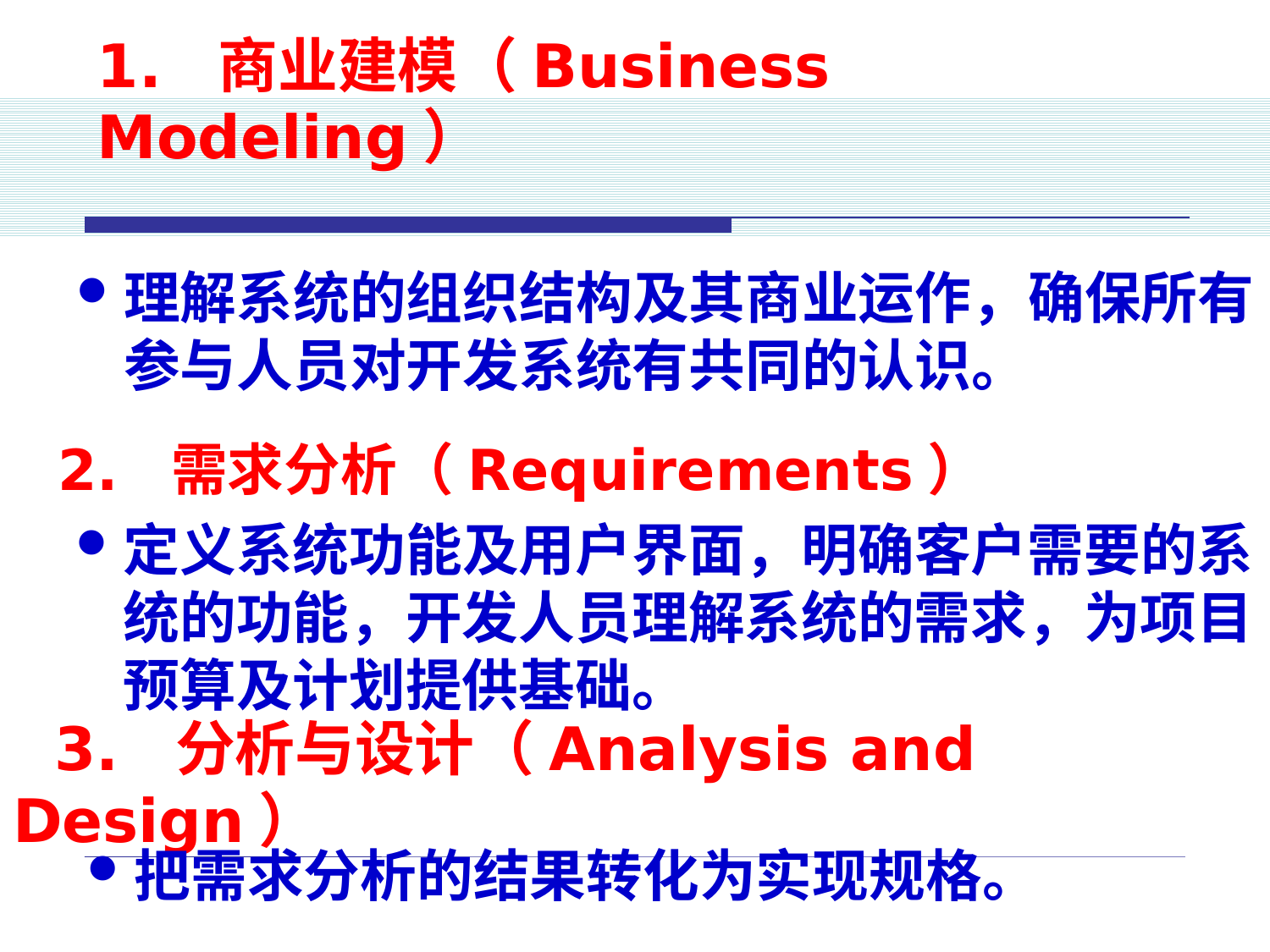

1.  商业建模（Business Modeling）
理解系统的组织结构及其商业运作，确保所有参与人员对开发系统有共同的认识。
2.  需求分析（Requirements）
定义系统功能及用户界面，明确客户需要的系统的功能，开发人员理解系统的需求，为项目预算及计划提供基础。
  3.  分析与设计（Analysis and Design）
把需求分析的结果转化为实现规格。